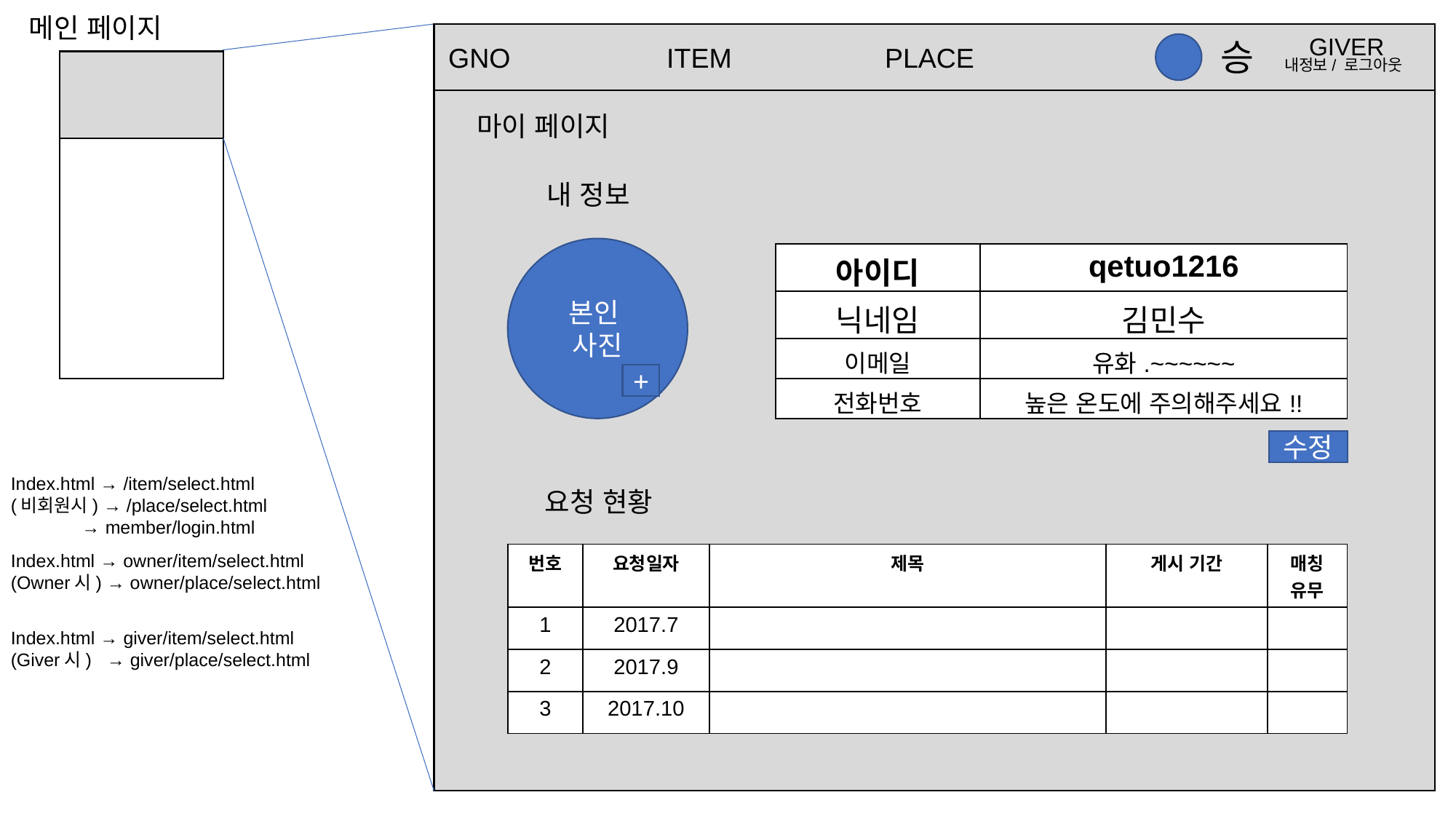

메인 페이지

.

GNO		ITEM		PLACE
GIVER
승   내정보/ 로그아웃

마이 페이지
내 정보
본인
사진
| 아이디 | qetuo1216 |
| --- | --- |
| 닉네임 | 김민수 |
| 이메일 | 유화.~~~~~~ |
| 전화번호 | 높은 온도에 주의해주세요!! |
+
수정
Index.html → /item/select.html
(비회원시) → /place/select.html
              → member/login.html
요청 현황
Index.html → owner/item/select.html
(Owner시) → owner/place/select.html

| 번호 | 요청일자 | 제목 | 게시 기간 | 매칭 유무 |
| --- | --- | --- | --- | --- |
| 1 | 2017.7 |  |  |  |
| 2 | 2017.9 |  |  |  |
| 3 | 2017.10 |  |  |  |
Index.html → giver/item/select.html
(Giver시)   → giver/place/select.html